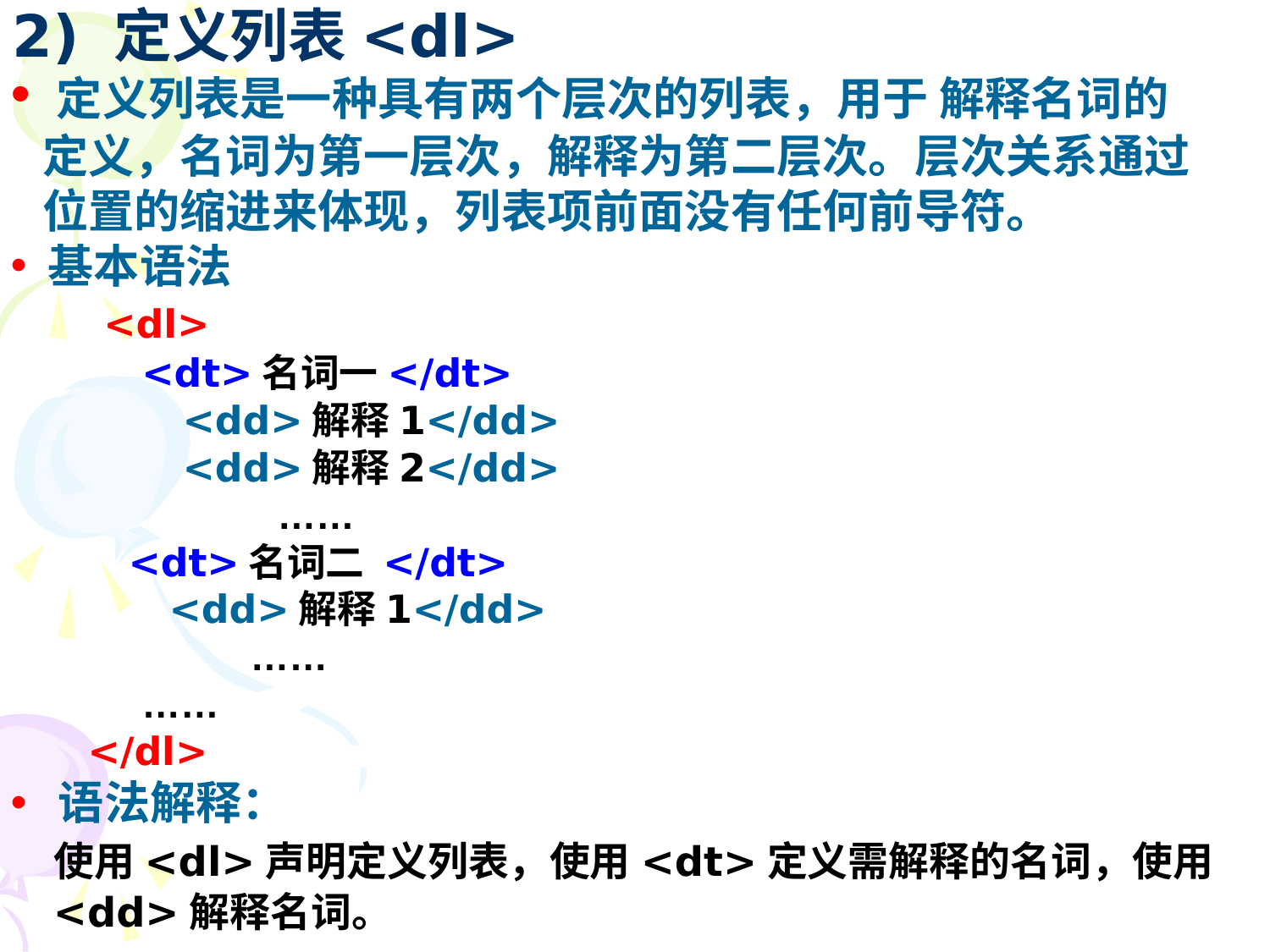

# 2) 定义列表<dl>
 定义列表是一种具有两个层次的列表，用于 解释名词的
  定义，名词为第一层次，解释为第二层次。层次关系通过
  位置的缩进来体现，列表项前面没有任何前导符。
 基本语法
  <dl>
     <dt>名词一</dt>
        <dd>解释1</dd>
        <dd>解释2</dd>
               ……
    <dt>名词二 </dt>
       <dd>解释1</dd>
             ……
     ……
 </dl>
语法解释：
   使用<dl>声明定义列表，使用<dt>定义需解释的名词，使用
   <dd>解释名词。